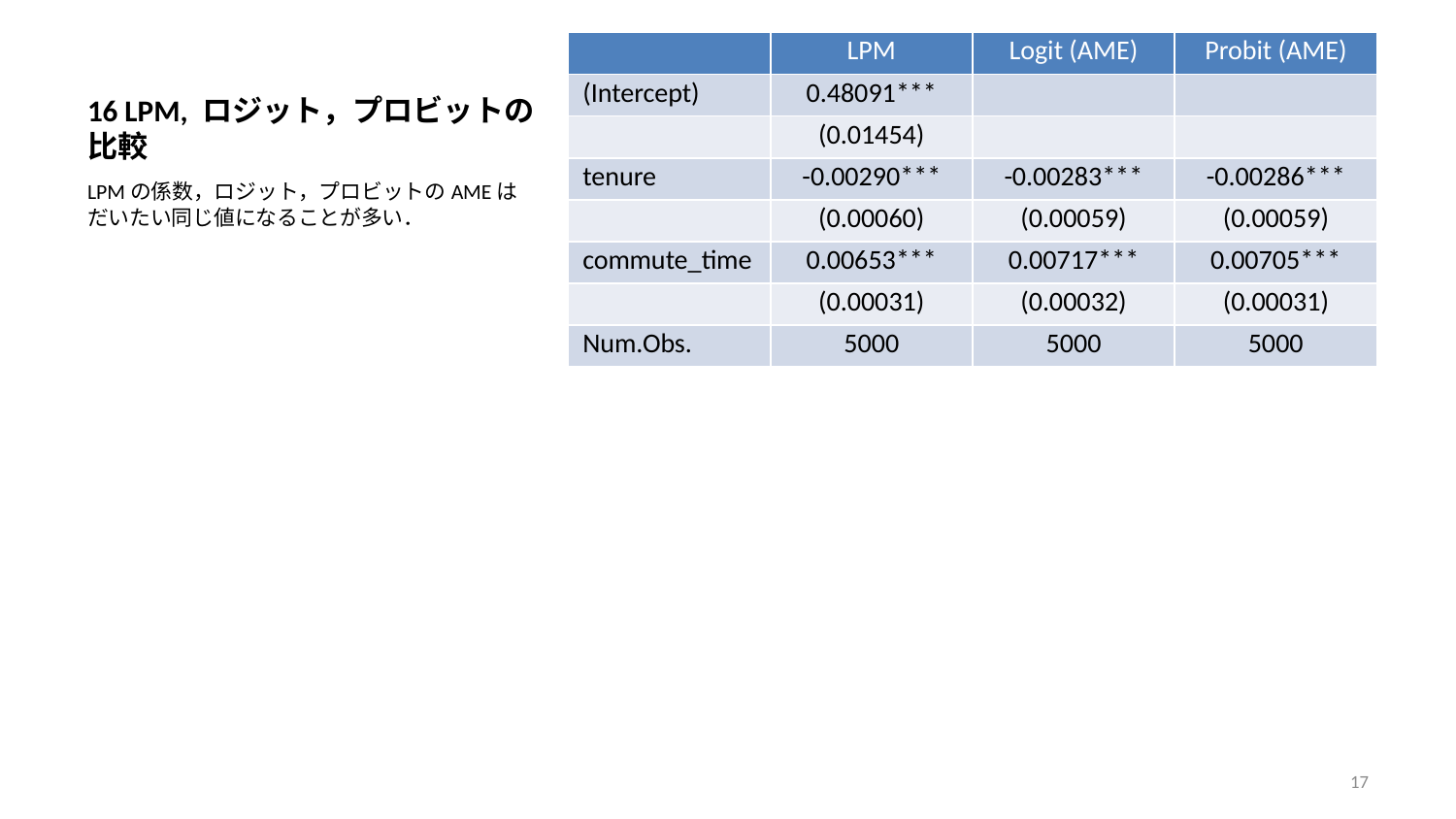

|  | LPM | Logit (AME) | Probit (AME) |
| --- | --- | --- | --- |
| (Intercept) | 0.48091\*\*\* |  |  |
|  | (0.01454) |  |  |
| tenure | -0.00290\*\*\* | -0.00283\*\*\* | -0.00286\*\*\* |
|  | (0.00060) | (0.00059) | (0.00059) |
| commute\_time | 0.00653\*\*\* | 0.00717\*\*\* | 0.00705\*\*\* |
|  | (0.00031) | (0.00032) | (0.00031) |
| Num.Obs. | 5000 | 5000 | 5000 |
# 16 LPM, ロジット，プロビットの比較
LPMの係数，ロジット，プロビットのAMEはだいたい同じ値になることが多い．
17